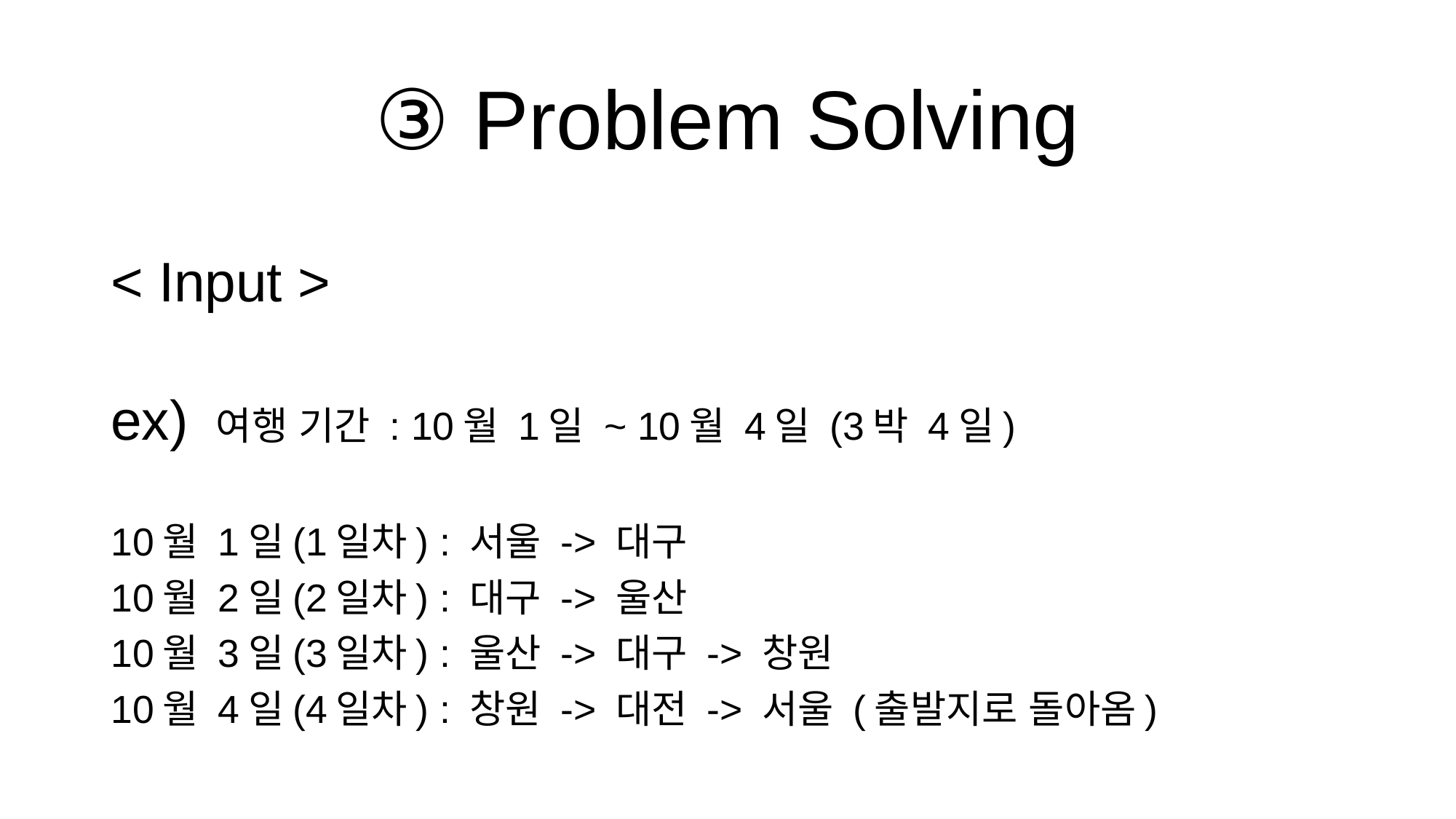

# ③ Problem Solving

< Input >

ex) 여행 기간 : 10월 1일 ~ 10월 4일 (3박 4일)

10월 1일(1일차) : 서울 -> 대구
10월 2일(2일차) : 대구 -> 울산
10월 3일(3일차) : 울산 -> 대구 -> 창원
10월 4일(4일차) : 창원 -> 대전 -> 서울 (출발지로 돌아옴)